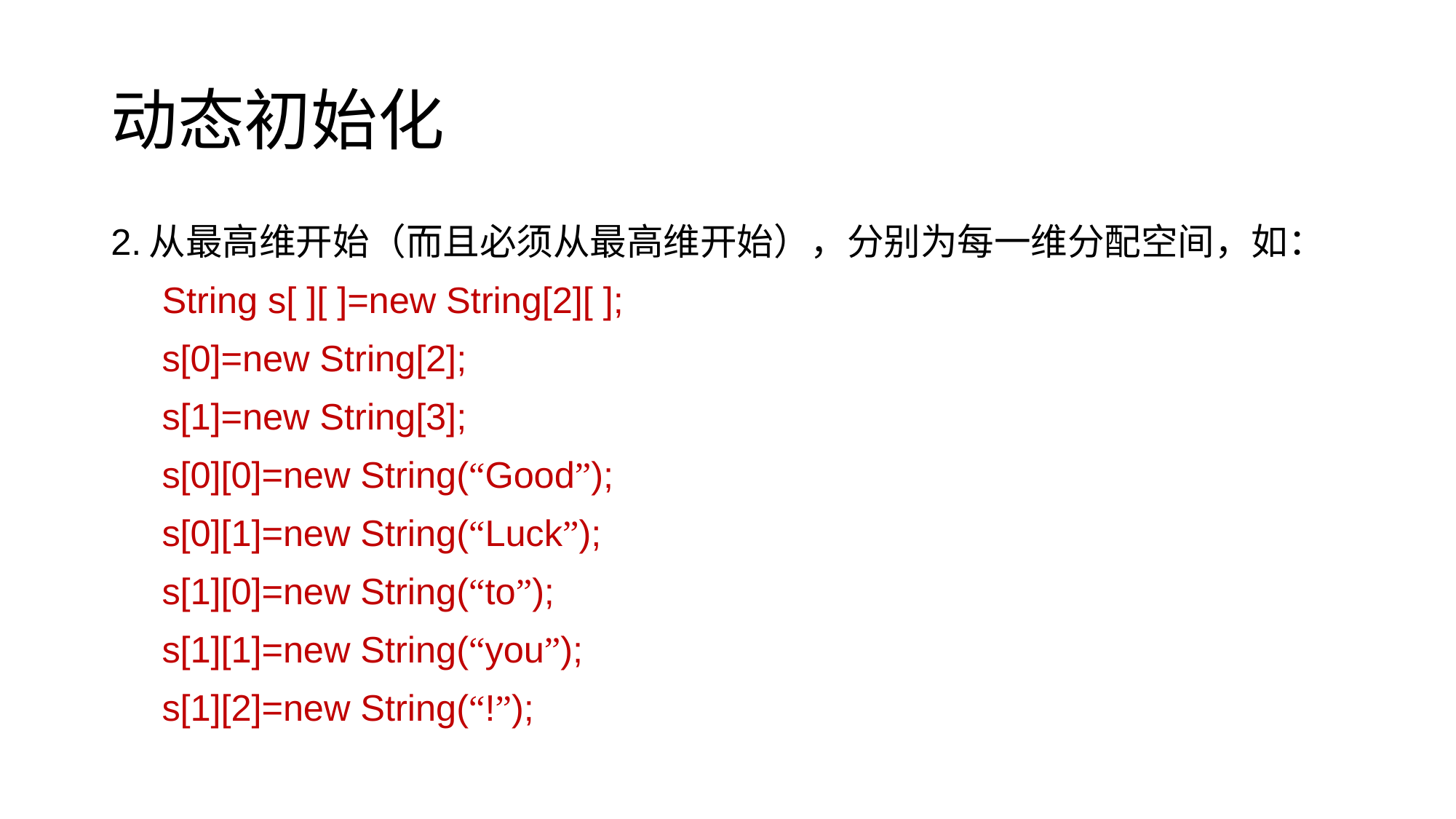

# 动态初始化
2.从最高维开始（而且必须从最高维开始），分别为每一维分配空间，如：
     String s[ ][ ]=new String[2][ ];
     s[0]=new String[2];
     s[1]=new String[3];
     s[0][0]=new String(“Good”);
     s[0][1]=new String(“Luck”);
     s[1][0]=new String(“to”);
     s[1][1]=new String(“you”);
     s[1][2]=new String(“!”);